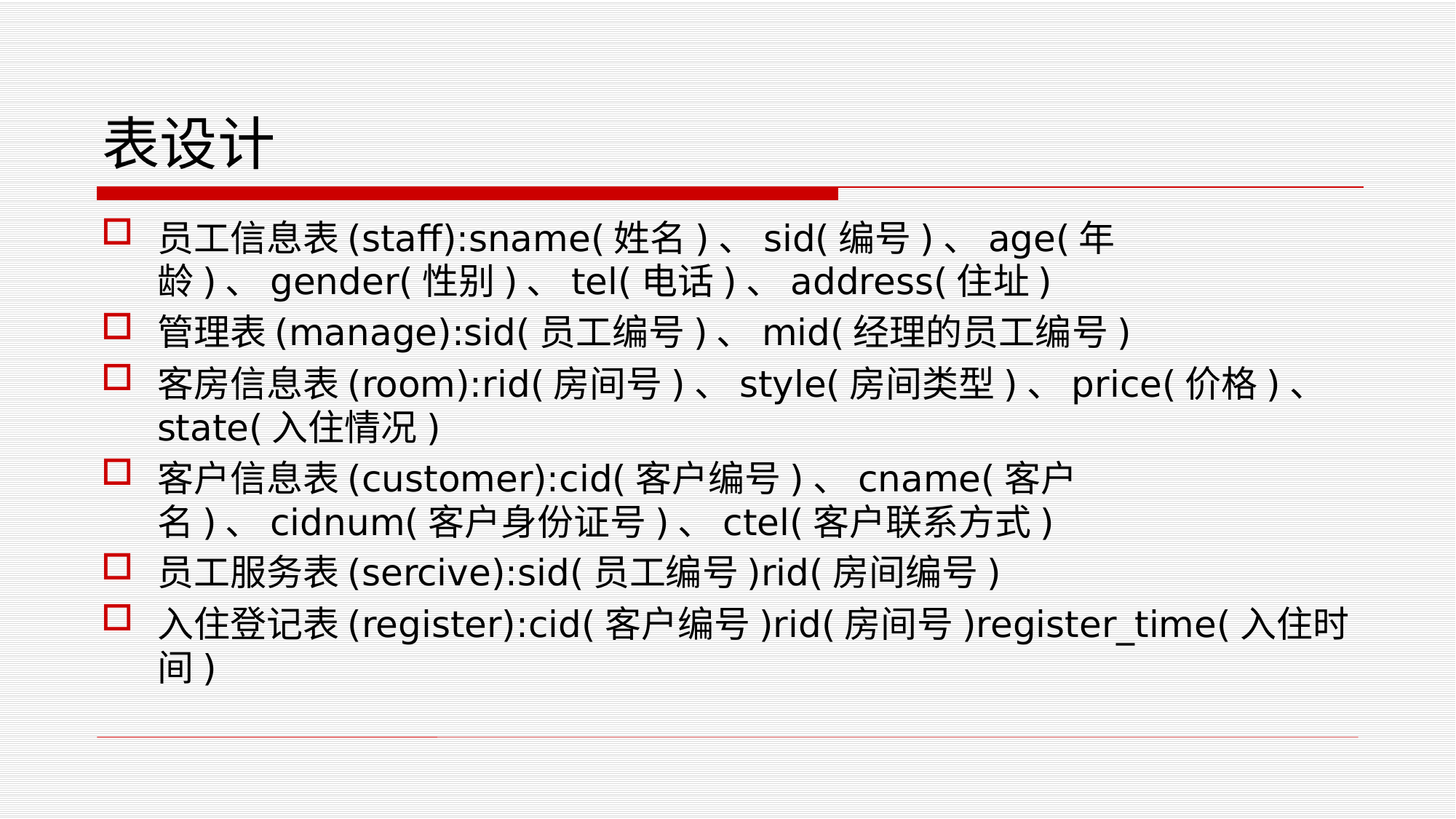

# 表设计
员工信息表(staff):sname(姓名)、sid(编号)、age(年龄)、gender(性别)、tel(电话)、address(住址)
管理表(manage):sid(员工编号)、mid(经理的员工编号)
客房信息表(room):rid(房间号)、style(房间类型)、price(价格)、state(入住情况)
客户信息表(customer):cid(客户编号)、cname(客户名)、cidnum(客户身份证号)、ctel(客户联系方式)
员工服务表(sercive):sid(员工编号)rid(房间编号)
入住登记表(register):cid(客户编号)rid(房间号)register_time(入住时间)